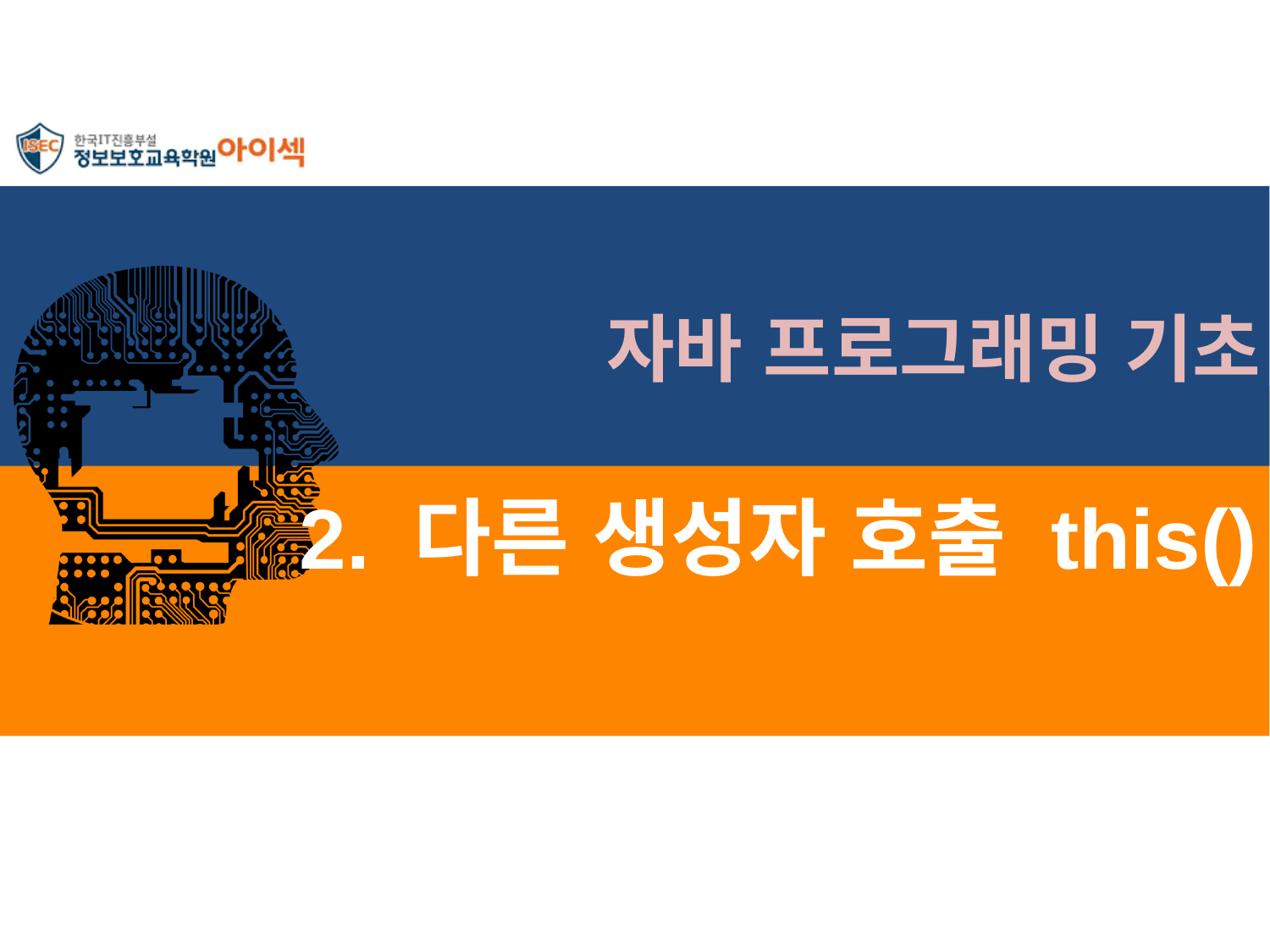

자바 프로그래밍 기초
# 2. 다른 생성자 호출 this()